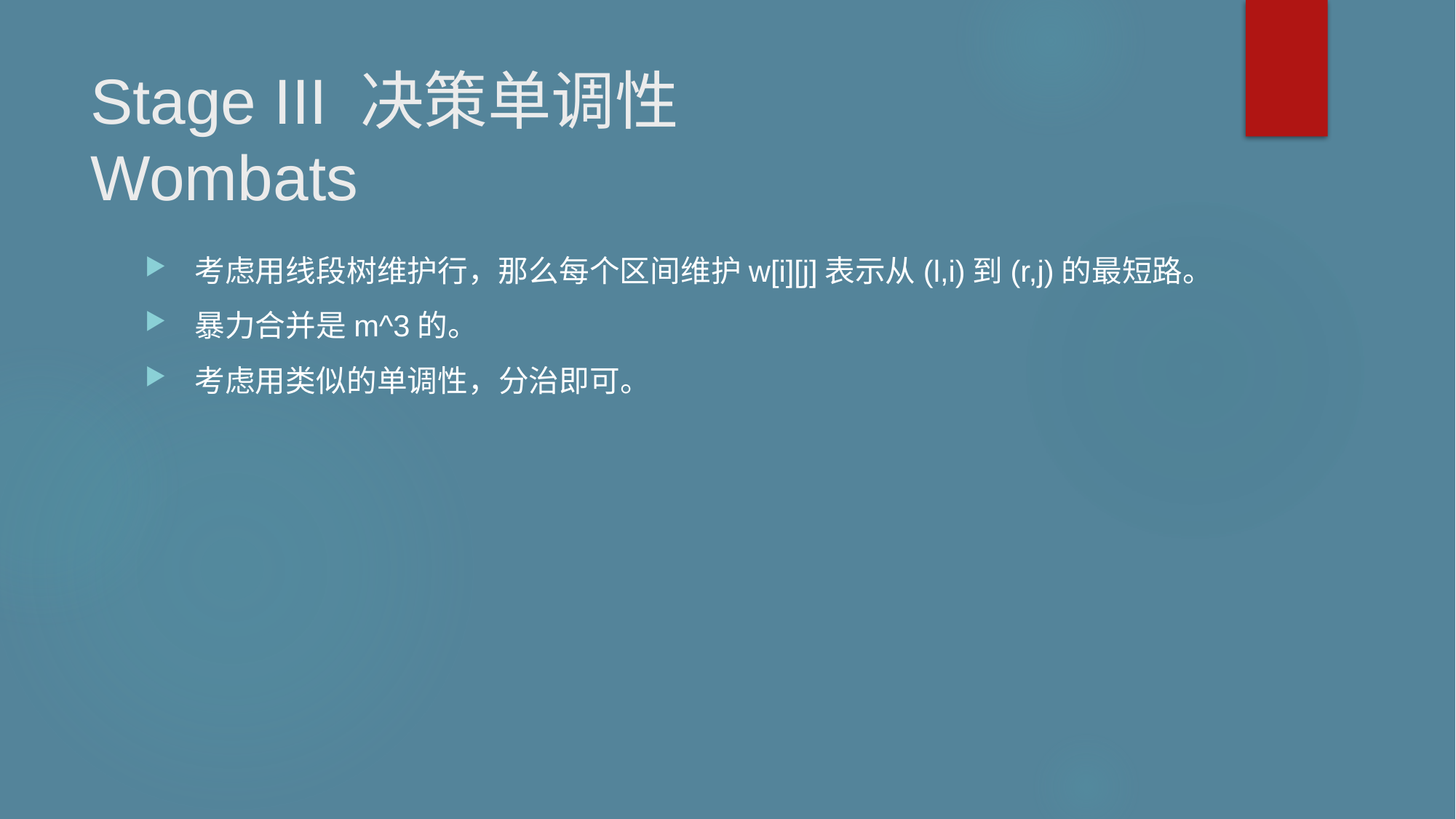

# Stage III 决策单调性 Wombats
考虑用线段树维护行，那么每个区间维护w[i][j]表示从(l,i)到(r,j)的最短路。
暴力合并是m^3的。
考虑用类似的单调性，分治即可。